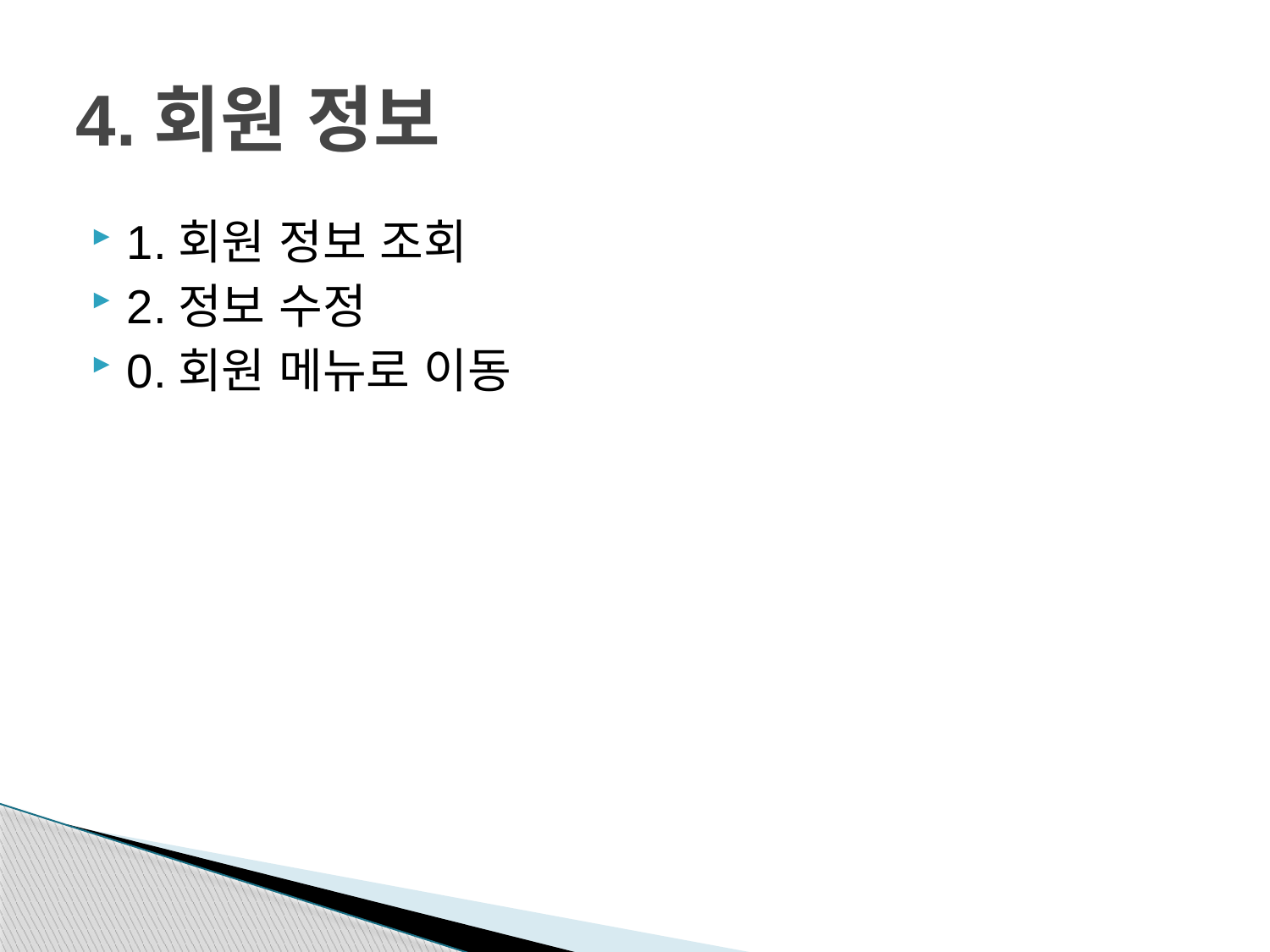

# 4.회원 정보
1.회원 정보 조회
2.정보 수정
0.회원 메뉴로 이동